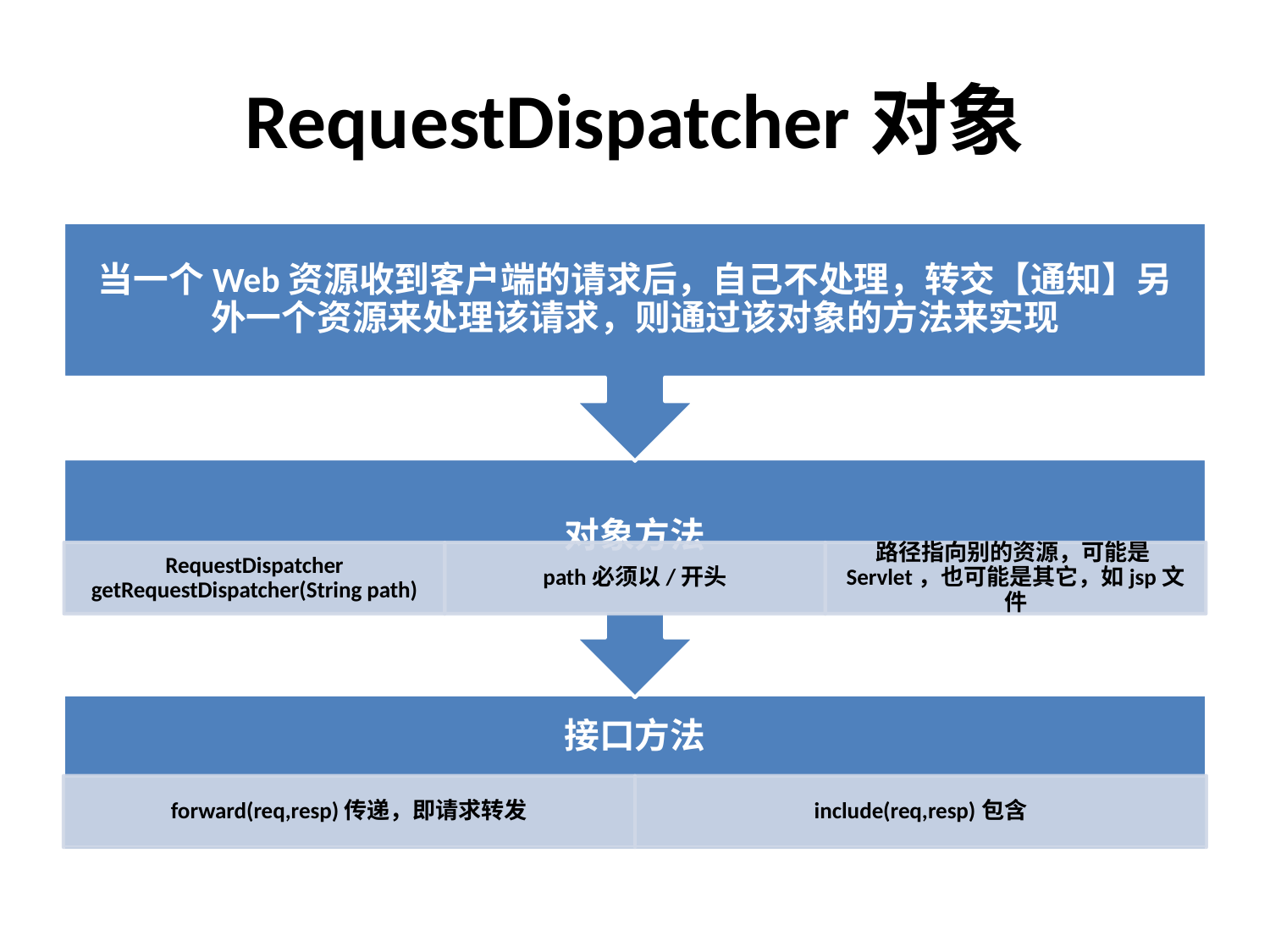

# RequestDispatcher对象
接口方法
forward(req,resp)传递，即请求转发
include(req,resp)包含
对象方法
RequestDispatcher getRequestDispatcher(String path)
path必须以/开头
路径指向别的资源，可能是Servlet，也可能是其它，如jsp文件
当一个Web资源收到客户端的请求后，自己不处理，转交【通知】另外一个资源来处理该请求，则通过该对象的方法来实现